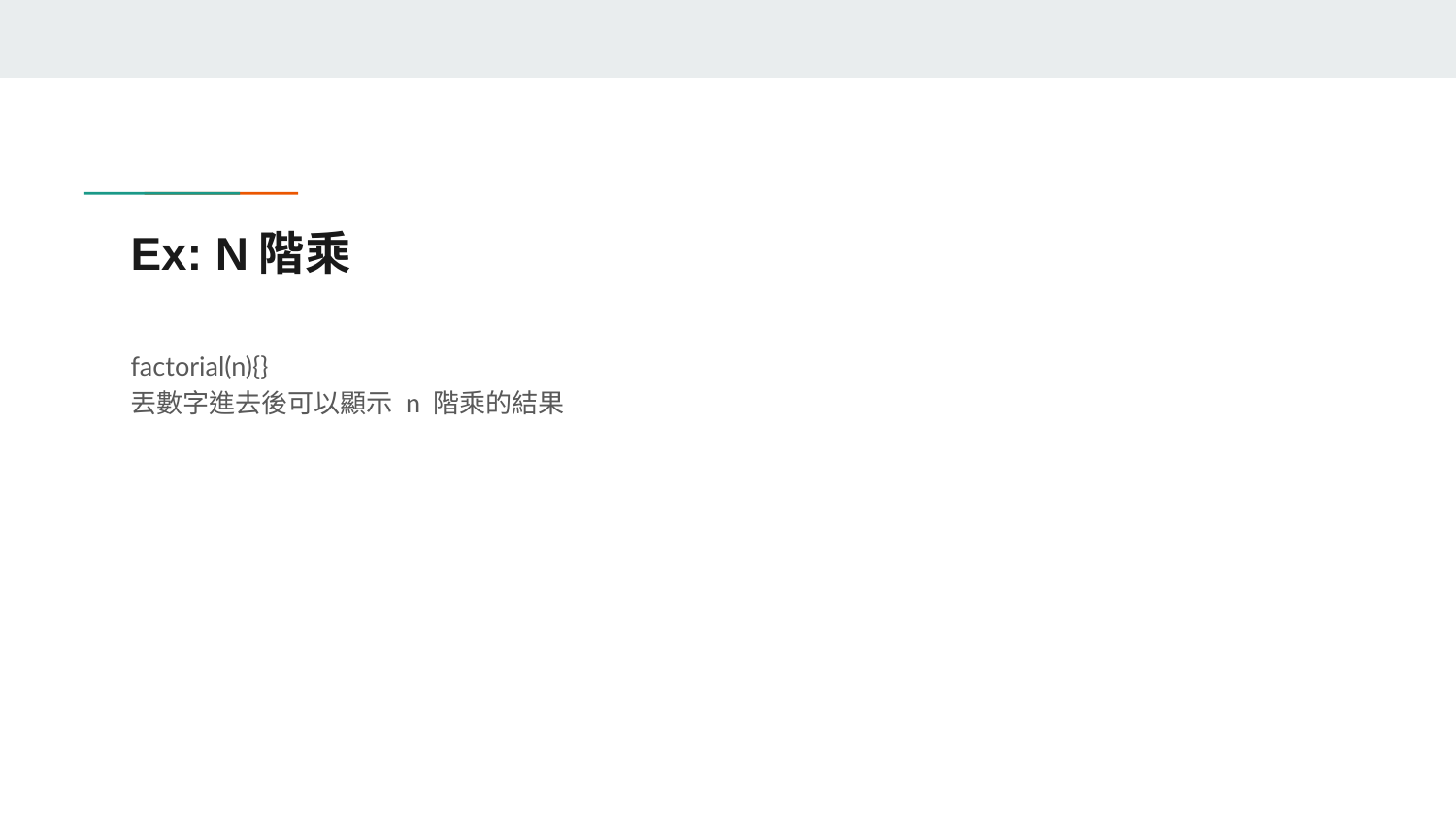

# Ex: N階乘

factorial(n){}
丟數字進去後可以顯示 n 階乘的結果